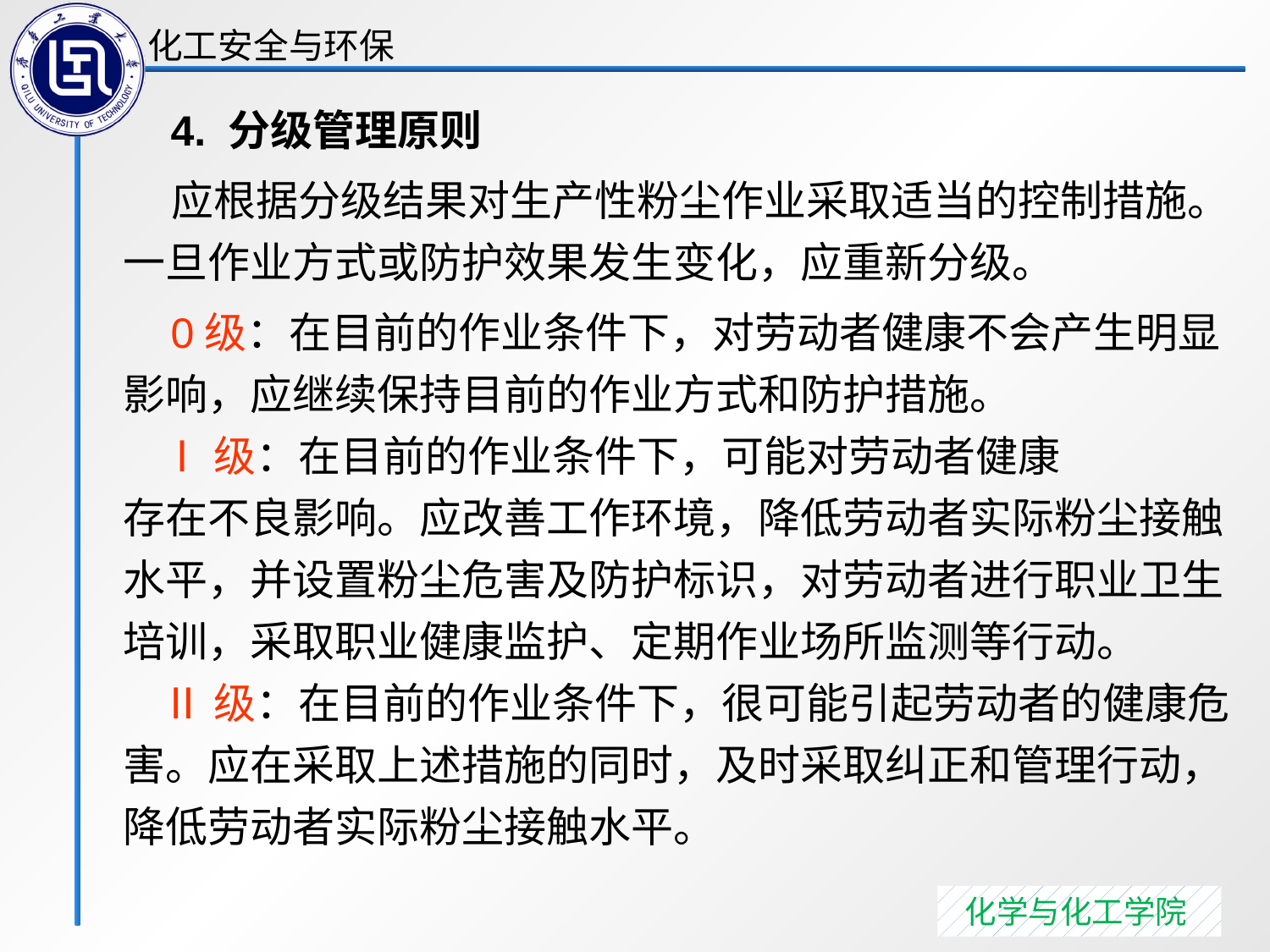

4. 分级管理原则
    应根据分级结果对生产性粉尘作业采取适当的控制措施。一旦作业方式或防护效果发生变化，应重新分级。
    0级：在目前的作业条件下，对劳动者健康不会产生明显影响，应继续保持目前的作业方式和防护措施。
    Ⅰ级：在目前的作业条件下，可能对劳动者健康
存在不良影响。应改善工作环境，降低劳动者实际粉尘接触水平，并设置粉尘危害及防护标识，对劳动者进行职业卫生培训，采取职业健康监护、定期作业场所监测等行动。
    Ⅱ级：在目前的作业条件下，很可能引起劳动者的健康危害。应在采取上述措施的同时，及时采取纠正和管理行动，降低劳动者实际粉尘接触水平。